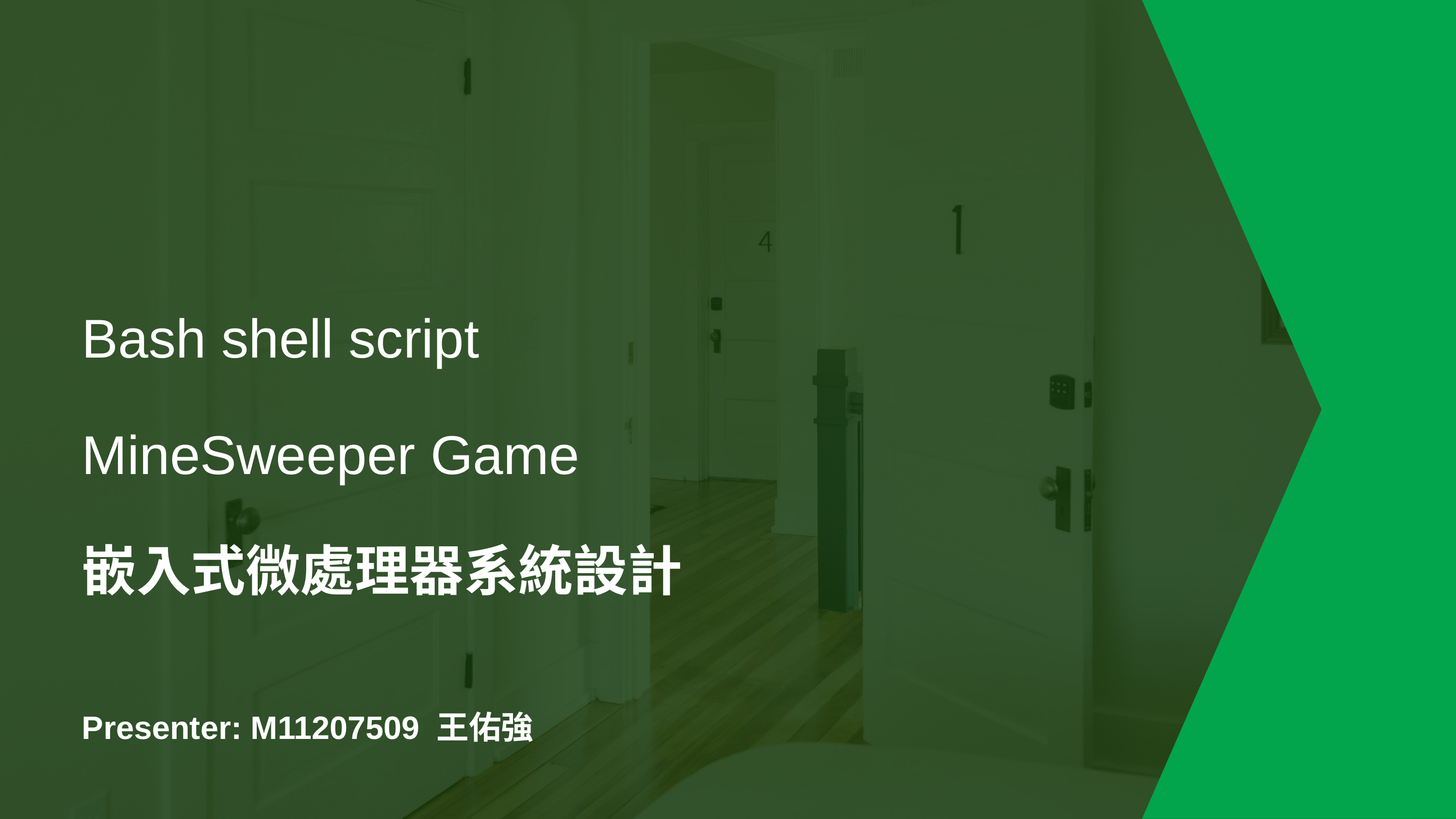

Bash shell script
MineSweeper Game
嵌入式微處理器系統設計
Presenter: M11207509 王佑強